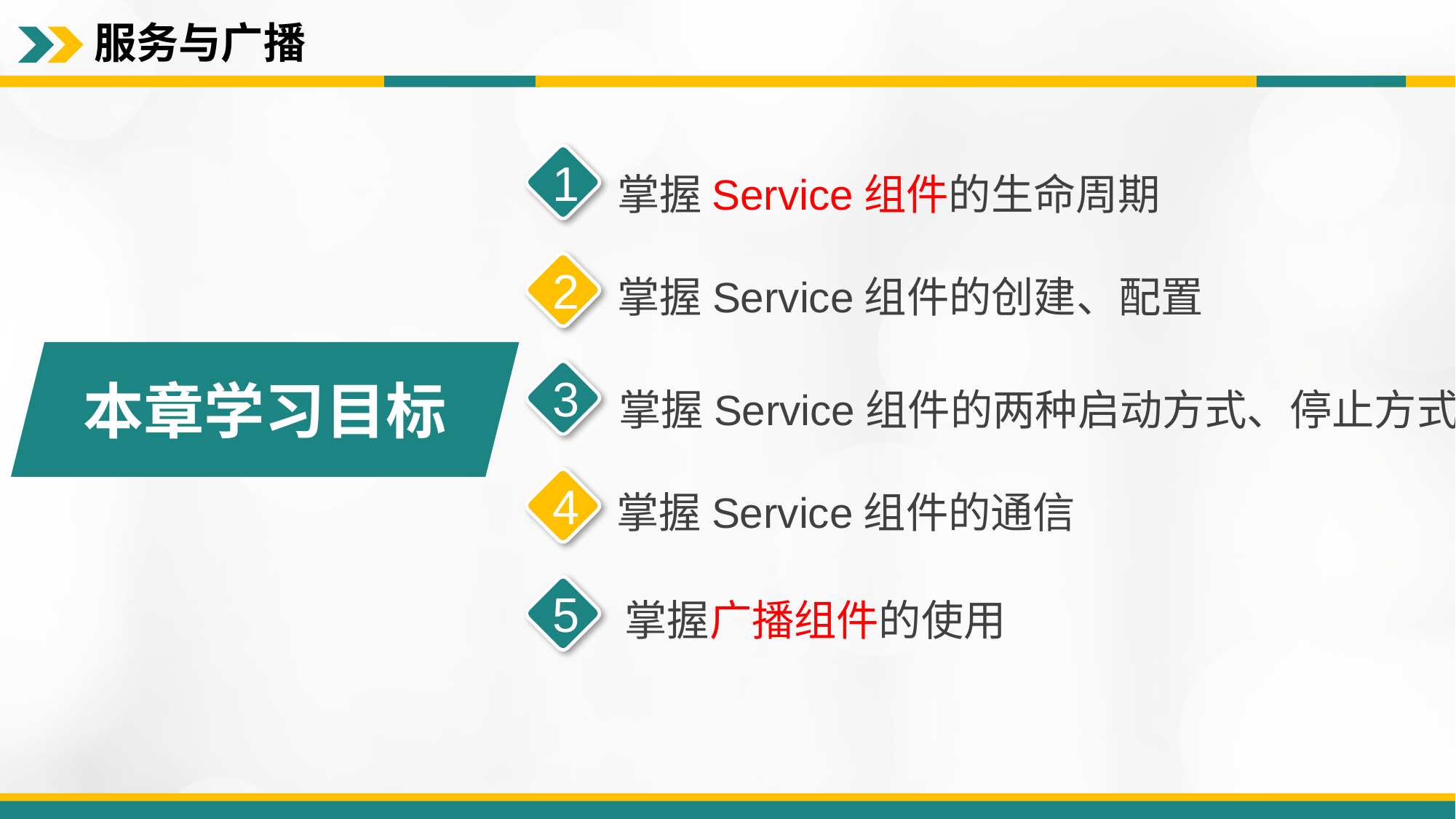

# 服务与广播
1

掌握Service组件的生命周期
2

掌握Service组件的创建、配置
本章学习目标
3

掌握Service组件的两种启动方式、停止方式
4

掌握Service组件的通信
5

掌握广播组件的使用